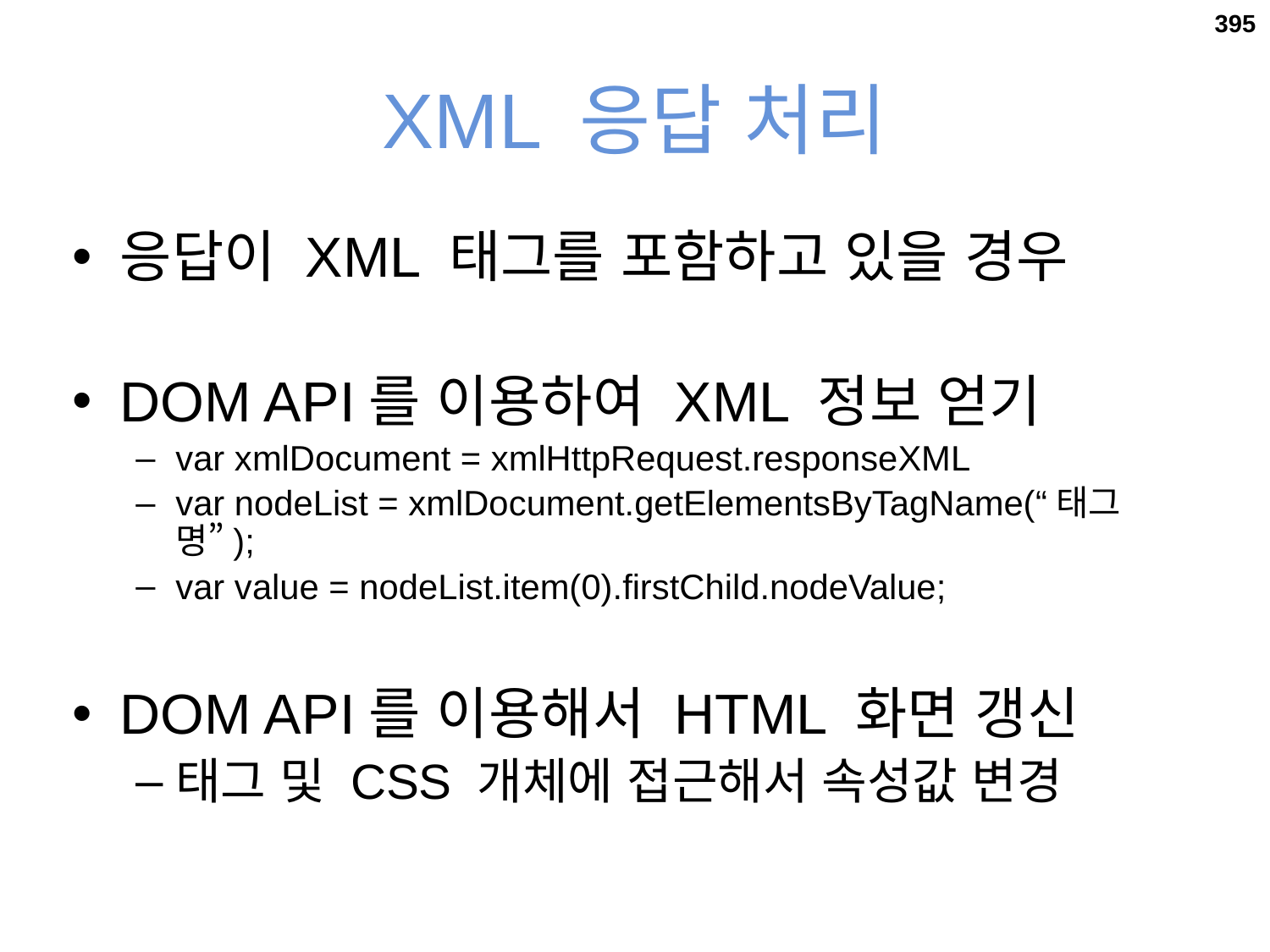

395
# XML 응답 처리
응답이 XML 태그를 포함하고 있을 경우

DOM API를 이용하여 XML 정보 얻기
var xmlDocument = xmlHttpRequest.responseXML
var nodeList = xmlDocument.getElementsByTagName(“태그명”);
var value = nodeList.item(0).firstChild.nodeValue;

DOM API를 이용해서 HTML 화면 갱신
태그 및 CSS 개체에 접근해서 속성값 변경